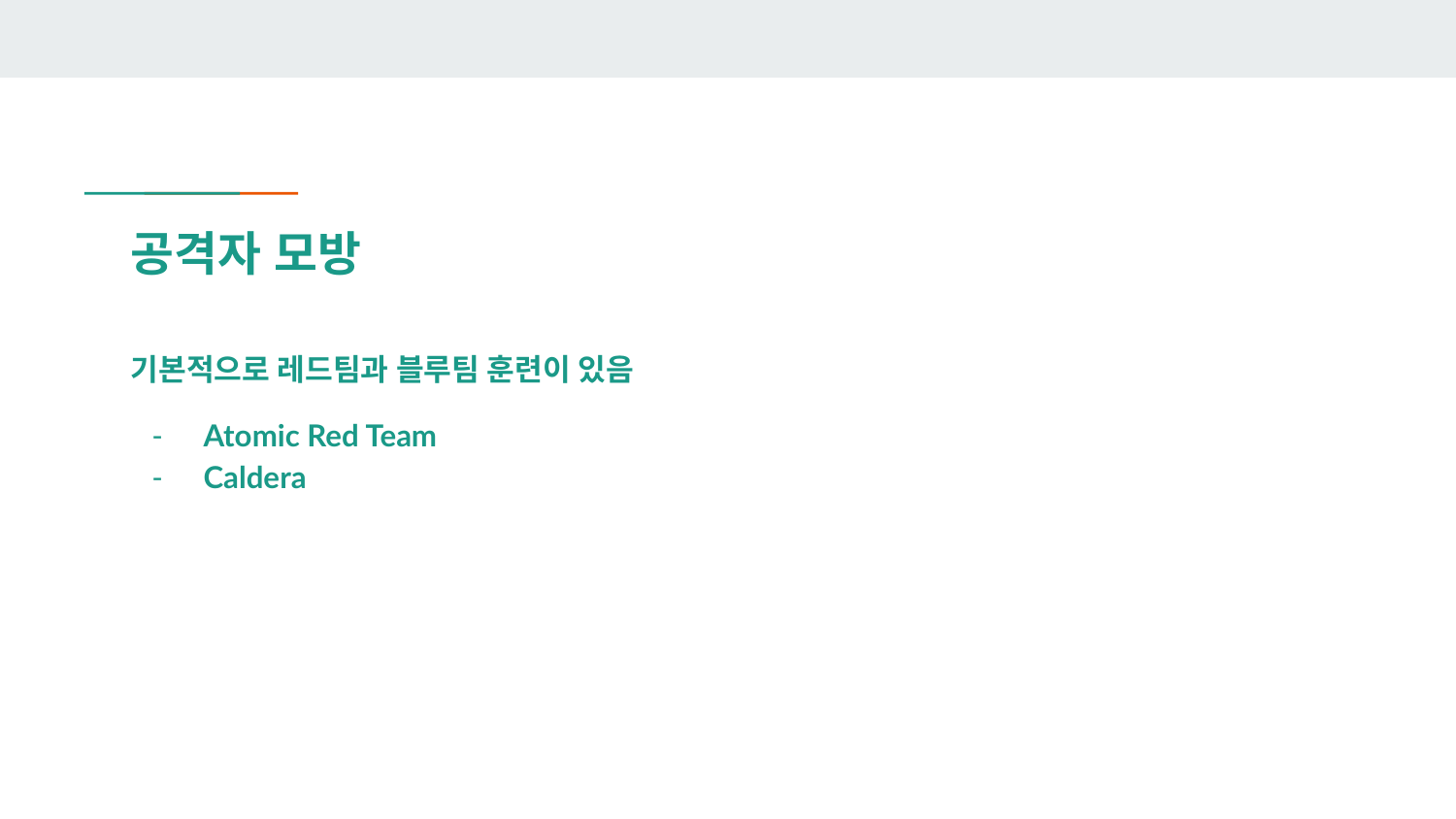

# 공격자 모방
기본적으로 레드팀과 블루팀 훈련이 있음
Atomic Red Team
Caldera